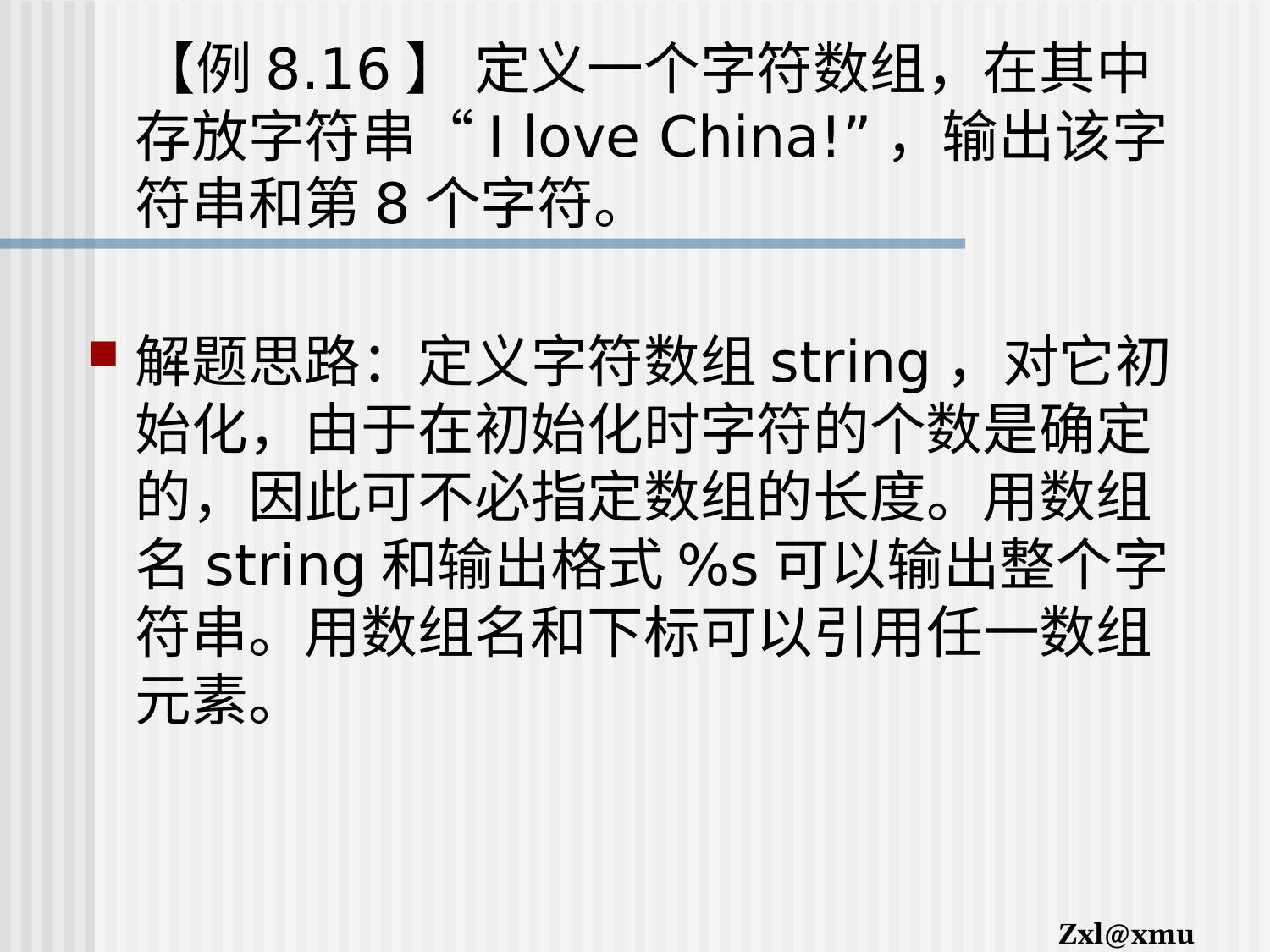

【例8.16】 定义一个字符数组，在其中存放字符串“I love China!”，输出该字符串和第8个字符。

解题思路：定义字符数组string，对它初始化，由于在初始化时字符的个数是确定的，因此可不必指定数组的长度。用数组名string和输出格式%s可以输出整个字符串。用数组名和下标可以引用任一数组元素。